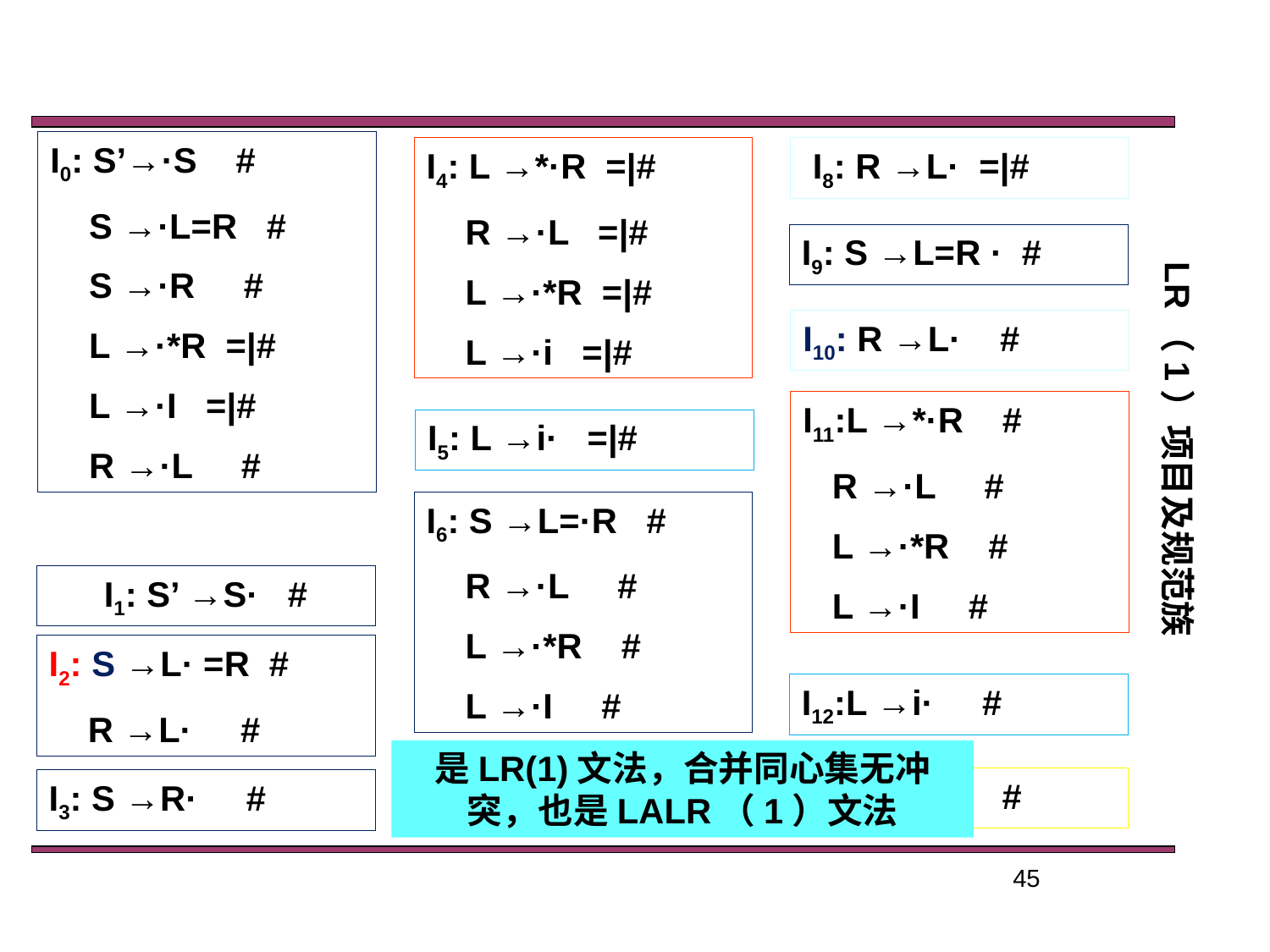

I0: S’→·S    #
    S →·L=R   #
    S →·R     #
    L →·*R  =|#
    L →·I   =|#
    R →·L     #
I4: L →*·R  =|#
    R →·L   =|#
    L →·*R  =|#
    L →·i   =|#
 I8: R →L·  =|#
LR（1）项目及规范族

I9: S →L=R ·  #

I10: R →L·    #

I11:L →*·R    #
   R →·L     #
   L →·*R    #
   L →·I     #
I5: L →i·   =|#
I6: S →L=·R   #
    R →·L     #
    L →·*R    #
    L →·I     #
I1: S’ →S·   #
I2: S →L· =R  #
    R →L·     #
I12:L →i·     #
是LR(1)文法，合并同心集无冲突，也是LALR（1）文法
I13:L →*R·    #
I7: L →*R·  =|#
I3: S →R·     #
45